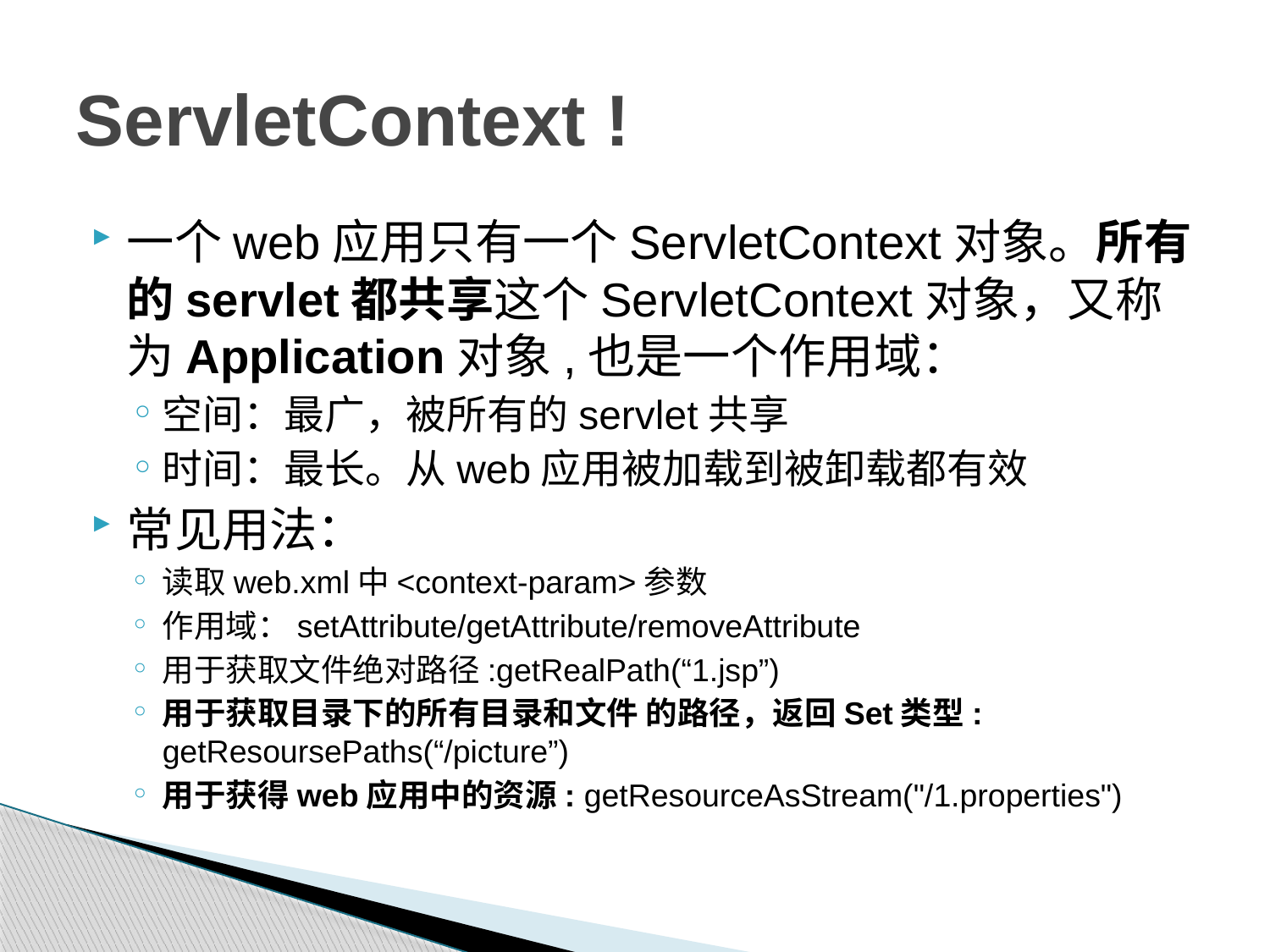

# ServletContext !
一个web应用只有一个ServletContext对象。所有的servlet都共享这个ServletContext对象，又称为Application对象,也是一个作用域：
空间：最广，被所有的servlet共享
时间：最长。从web应用被加载到被卸载都有效
常见用法：
读取web.xml中<context-param>参数
作用域：setAttribute/getAttribute/removeAttribute
用于获取文件绝对路径:getRealPath(“1.jsp”)
用于获取目录下的所有目录和文件 的路径，返回Set类型: getResoursePaths(“/picture”)
用于获得web应用中的资源: getResourceAsStream("/1.properties")